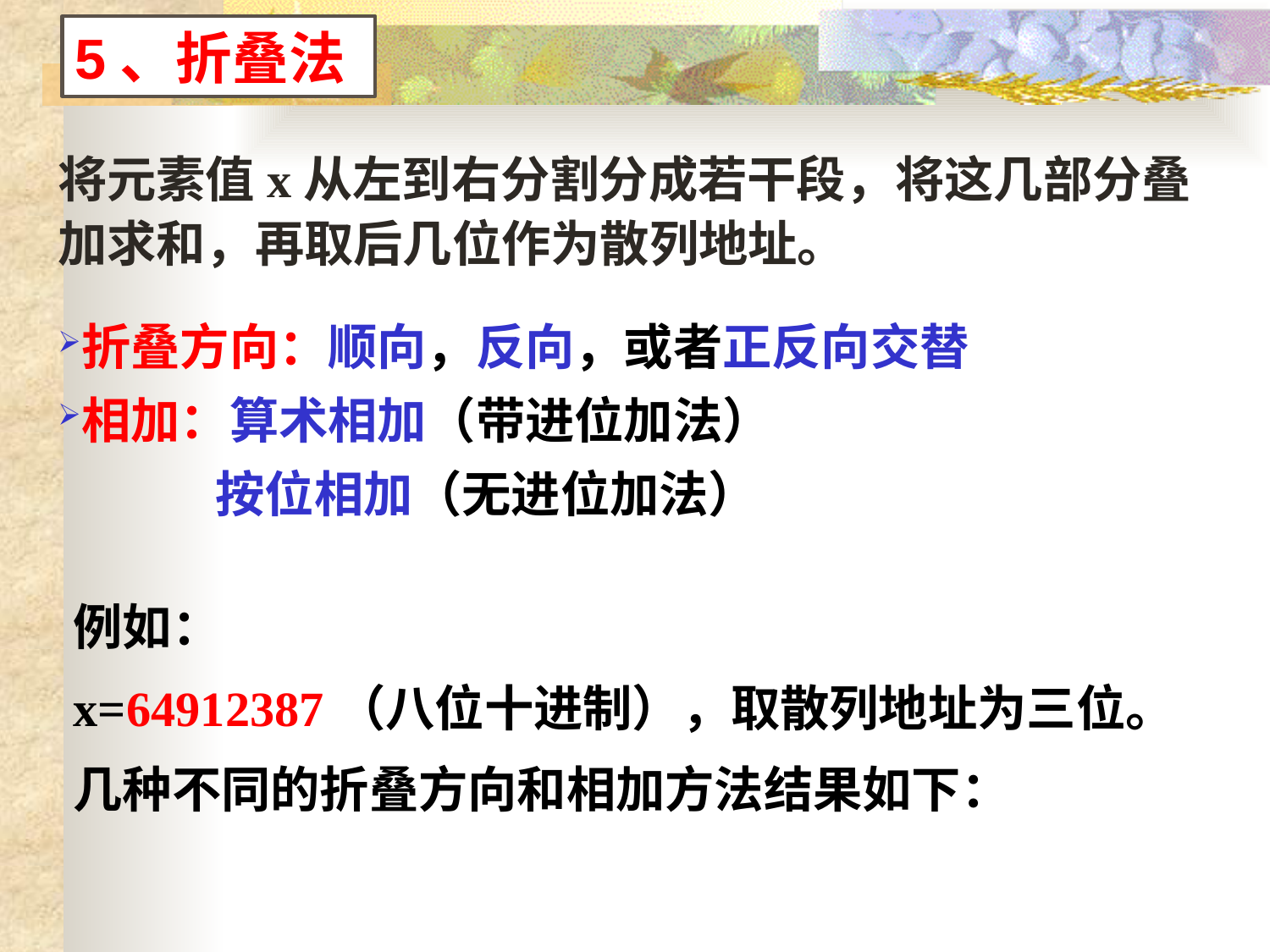

5、折叠法
将元素值x从左到右分割分成若干段，将这几部分叠加求和，再取后几位作为散列地址。

折叠方向：顺向，反向，或者正反向交替
相加：算术相加（带进位加法）
             按位相加（无进位加法）
例如：
x=64912387（八位十进制），取散列地址为三位。
几种不同的折叠方向和相加方法结果如下：